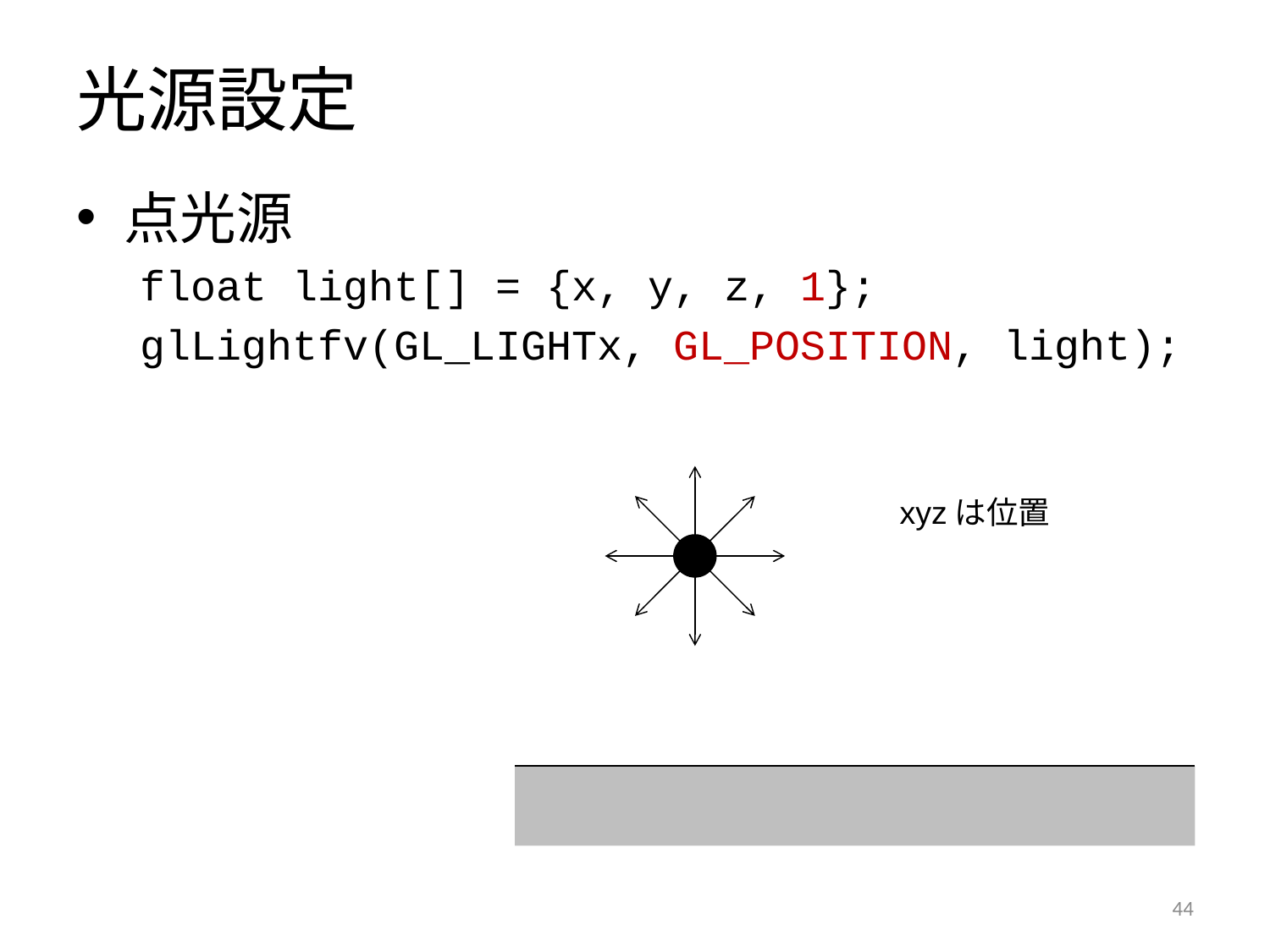

# 光源設定
点光源
float light[] = {x, y, z, 1};
glLightfv(GL_LIGHTx, GL_POSITION, light);

xyzは位置

44